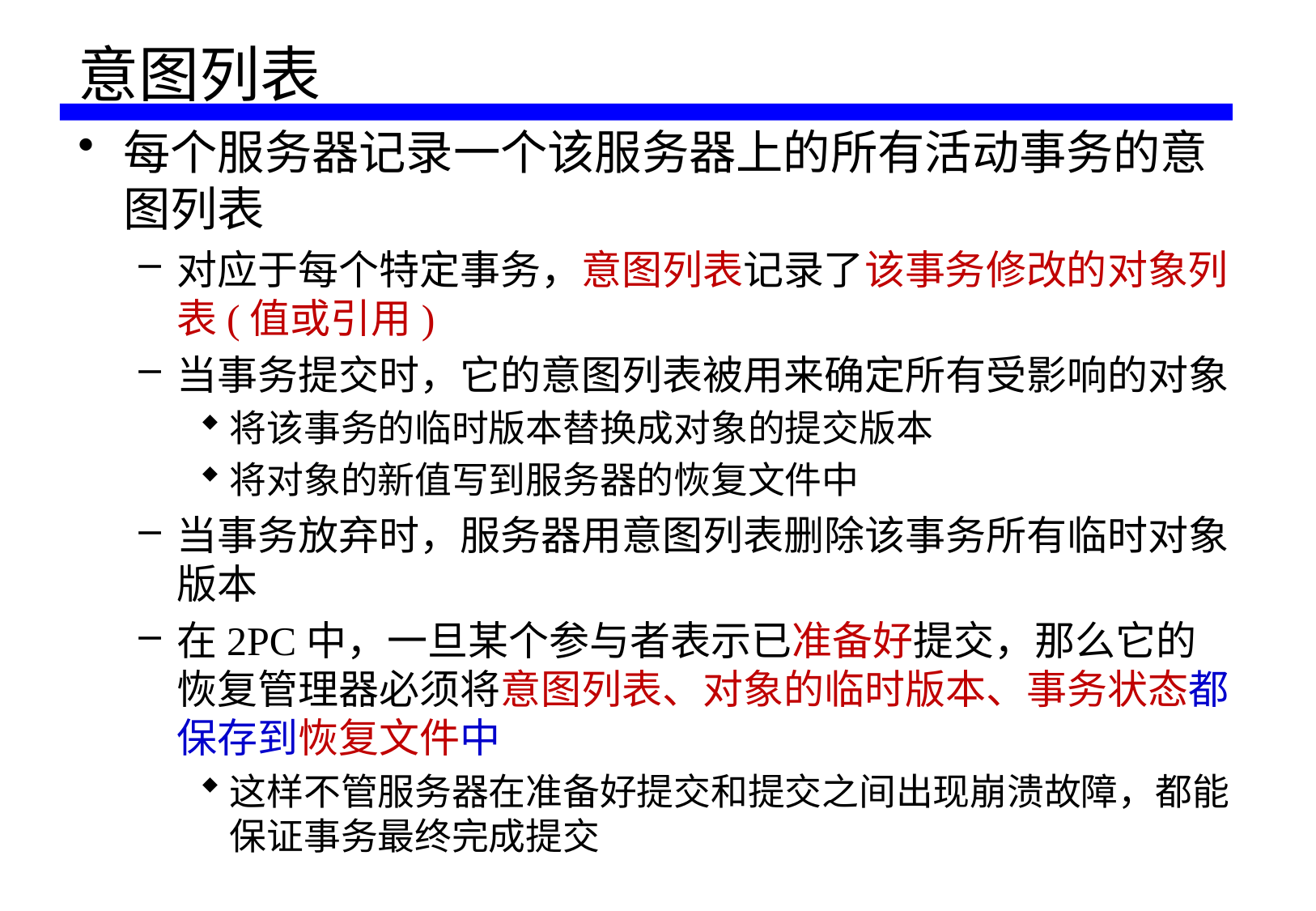

# 意图列表
每个服务器记录一个该服务器上的所有活动事务的意图列表
对应于每个特定事务，意图列表记录了该事务修改的对象列表(值或引用)
当事务提交时，它的意图列表被用来确定所有受影响的对象
将该事务的临时版本替换成对象的提交版本
将对象的新值写到服务器的恢复文件中
当事务放弃时，服务器用意图列表删除该事务所有临时对象版本
在2PC中，一旦某个参与者表示已准备好提交，那么它的恢复管理器必须将意图列表、对象的临时版本、事务状态都保存到恢复文件中
这样不管服务器在准备好提交和提交之间出现崩溃故障，都能保证事务最终完成提交